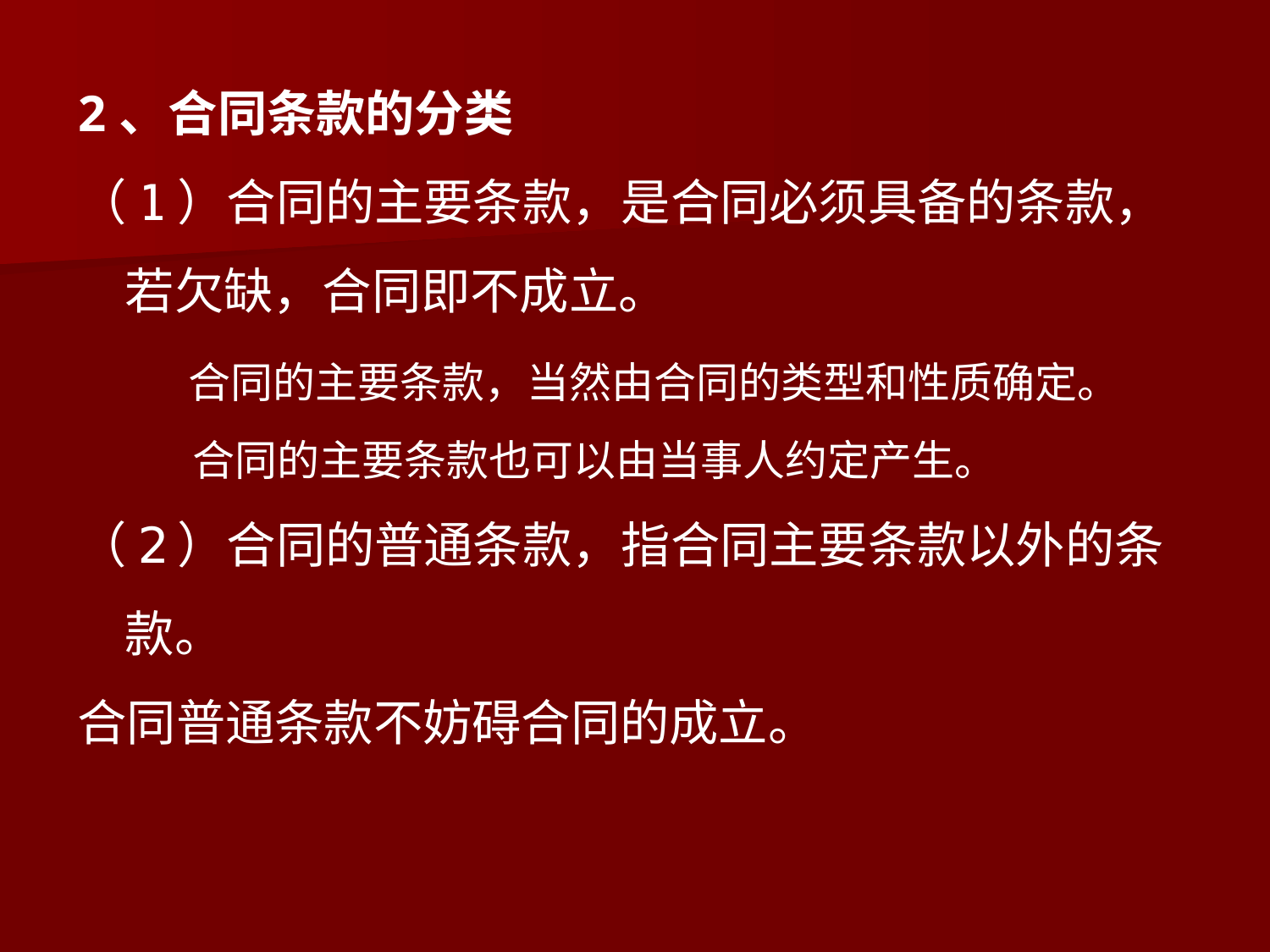

2、合同条款的分类
（1）合同的主要条款，是合同必须具备的条款，若欠缺，合同即不成立。
         合同的主要条款，当然由合同的类型和性质确定。
           合同的主要条款也可以由当事人约定产生。
（2）合同的普通条款，指合同主要条款以外的条款。
合同普通条款不妨碍合同的成立。

2